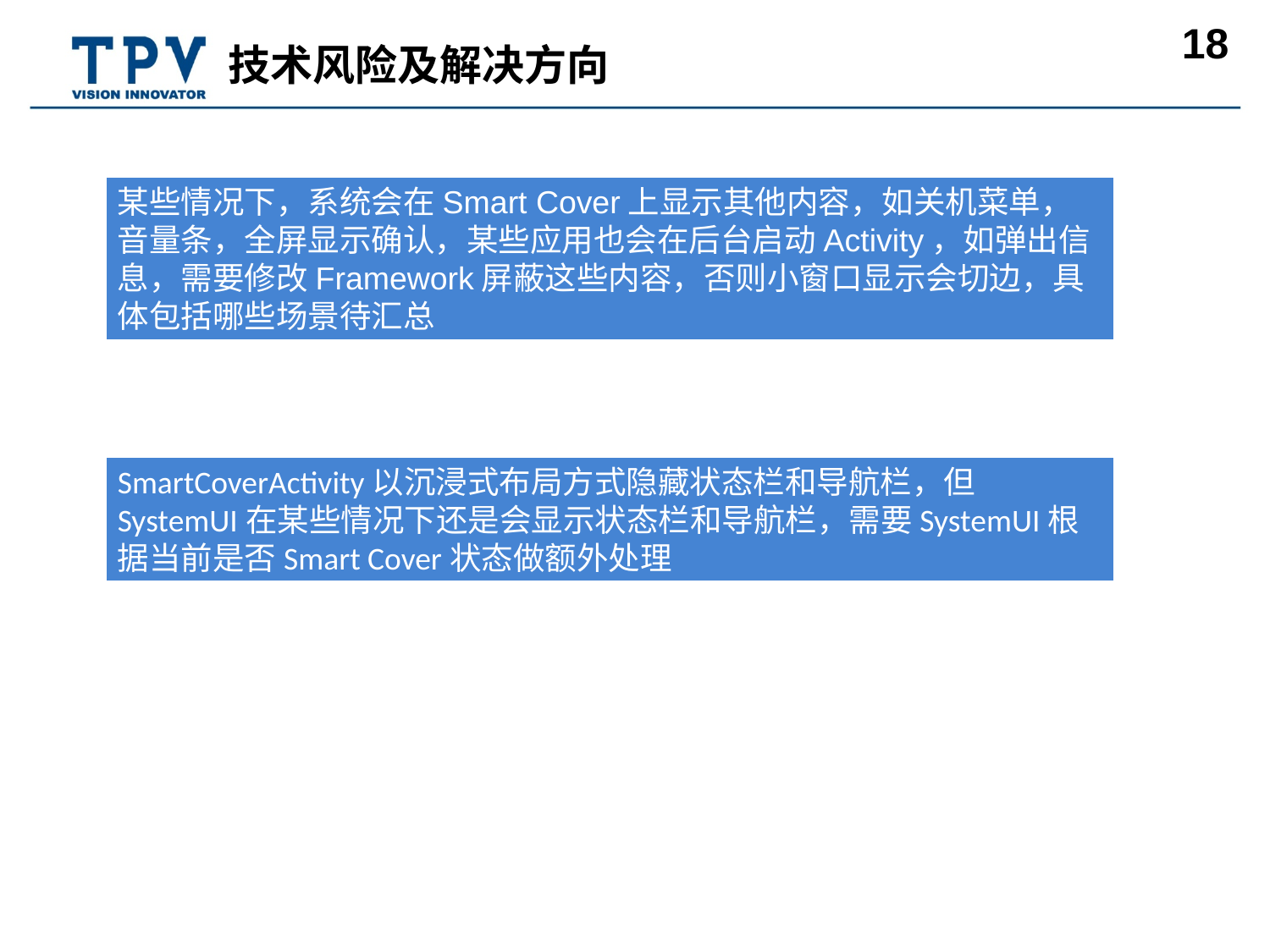

技术风险及解决方向
某些情况下，系统会在Smart Cover上显示其他内容，如关机菜单，音量条，全屏显示确认，某些应用也会在后台启动Activity，如弹出信息，需要修改Framework屏蔽这些内容，否则小窗口显示会切边，具体包括哪些场景待汇总
SmartCoverActivity以沉浸式布局方式隐藏状态栏和导航栏，但SystemUI在某些情况下还是会显示状态栏和导航栏，需要SystemUI根据当前是否Smart Cover状态做额外处理